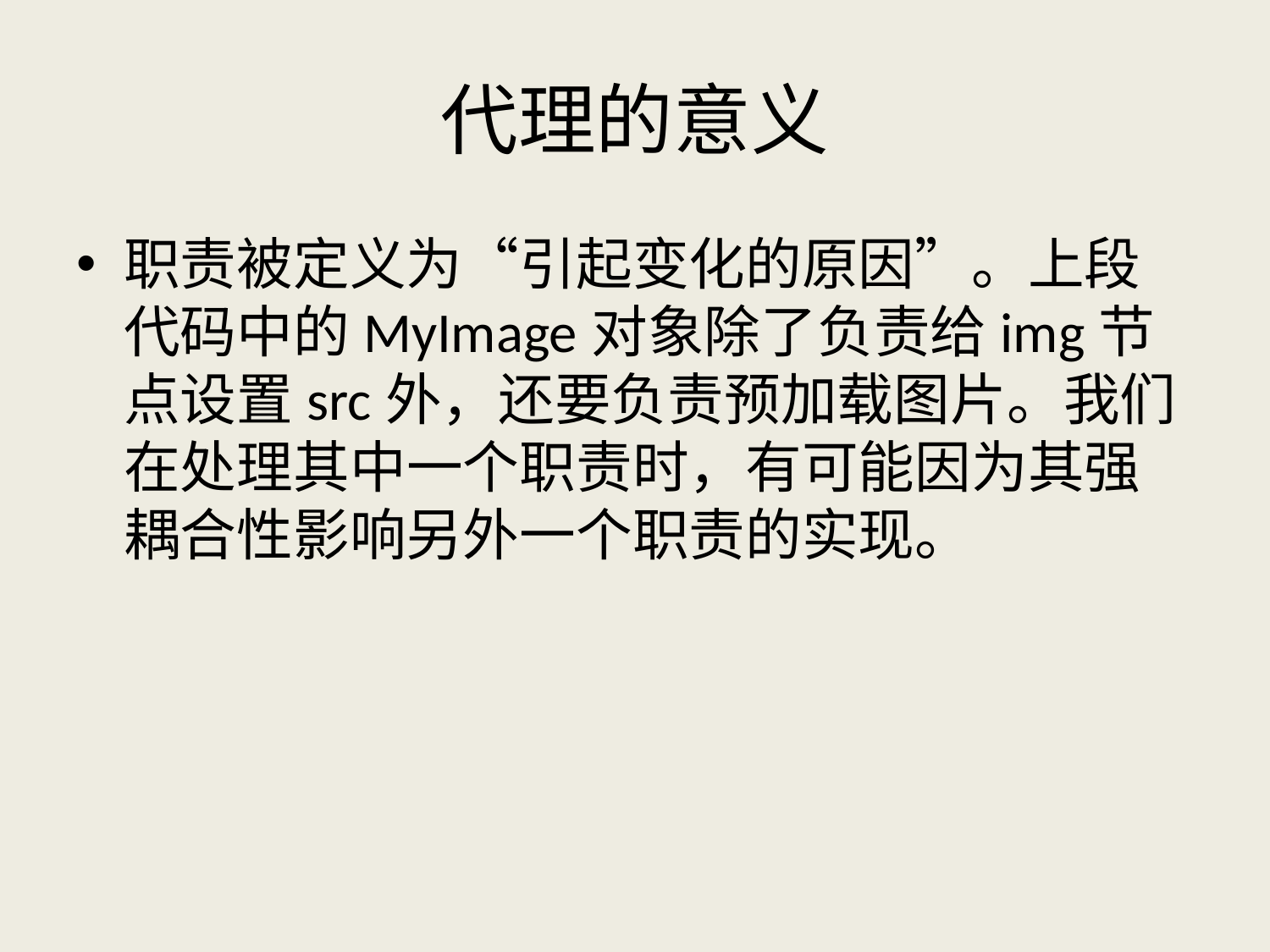

# 代理的意义
职责被定义为“引起变化的原因”。上段代码中的MyImage对象除了负责给img节点设置src外，还要负责预加载图片。我们在处理其中一个职责时，有可能因为其强耦合性影响另外一个职责的实现。